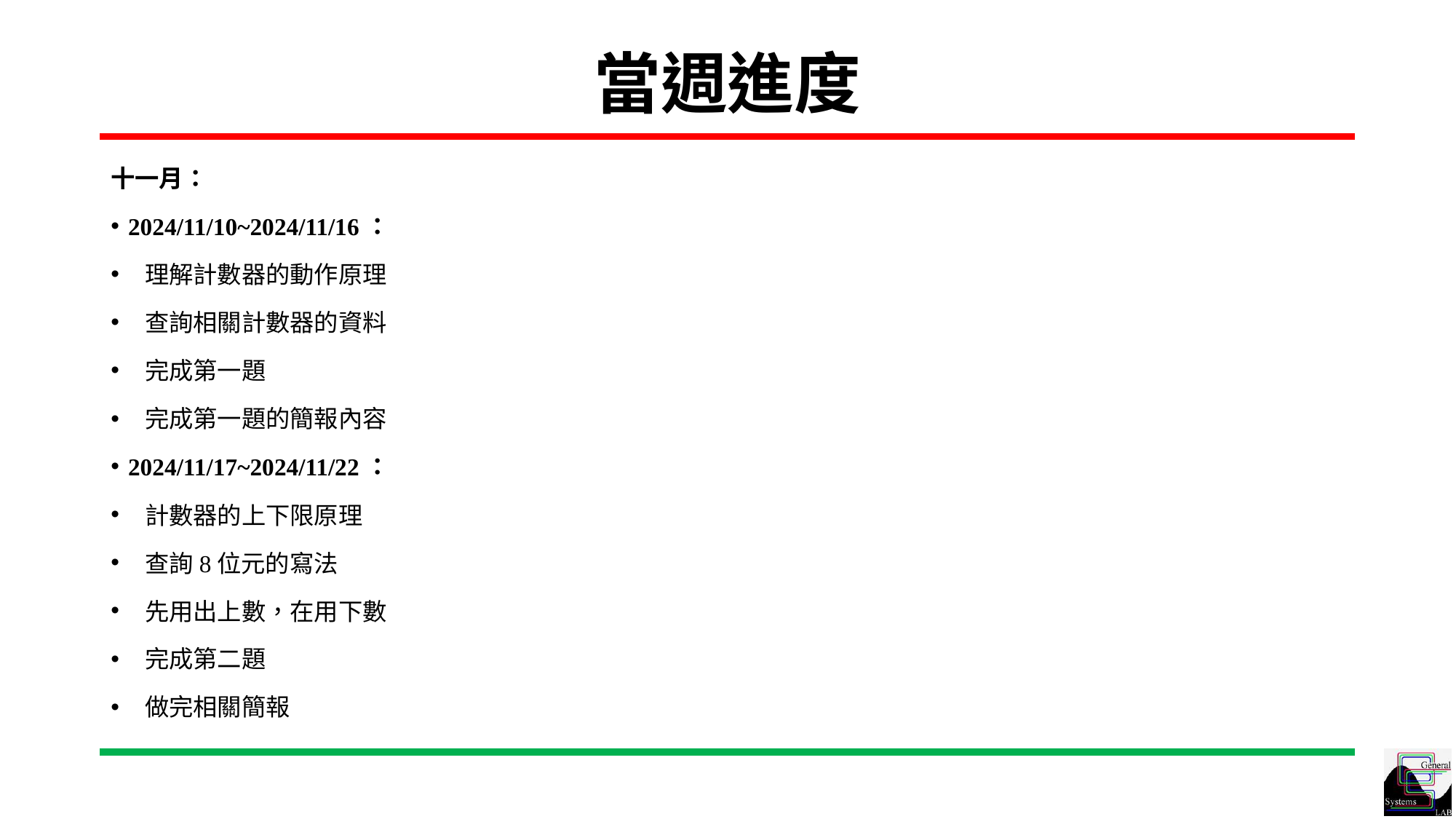

# 當週進度
十一月：
2024/11/10~2024/11/16：
理解計數器的動作原理
查詢相關計數器的資料
完成第一題
完成第一題的簡報內容
2024/11/17~2024/11/22：
計數器的上下限原理
查詢8位元的寫法
先用出上數，在用下數
完成第二題
做完相關簡報